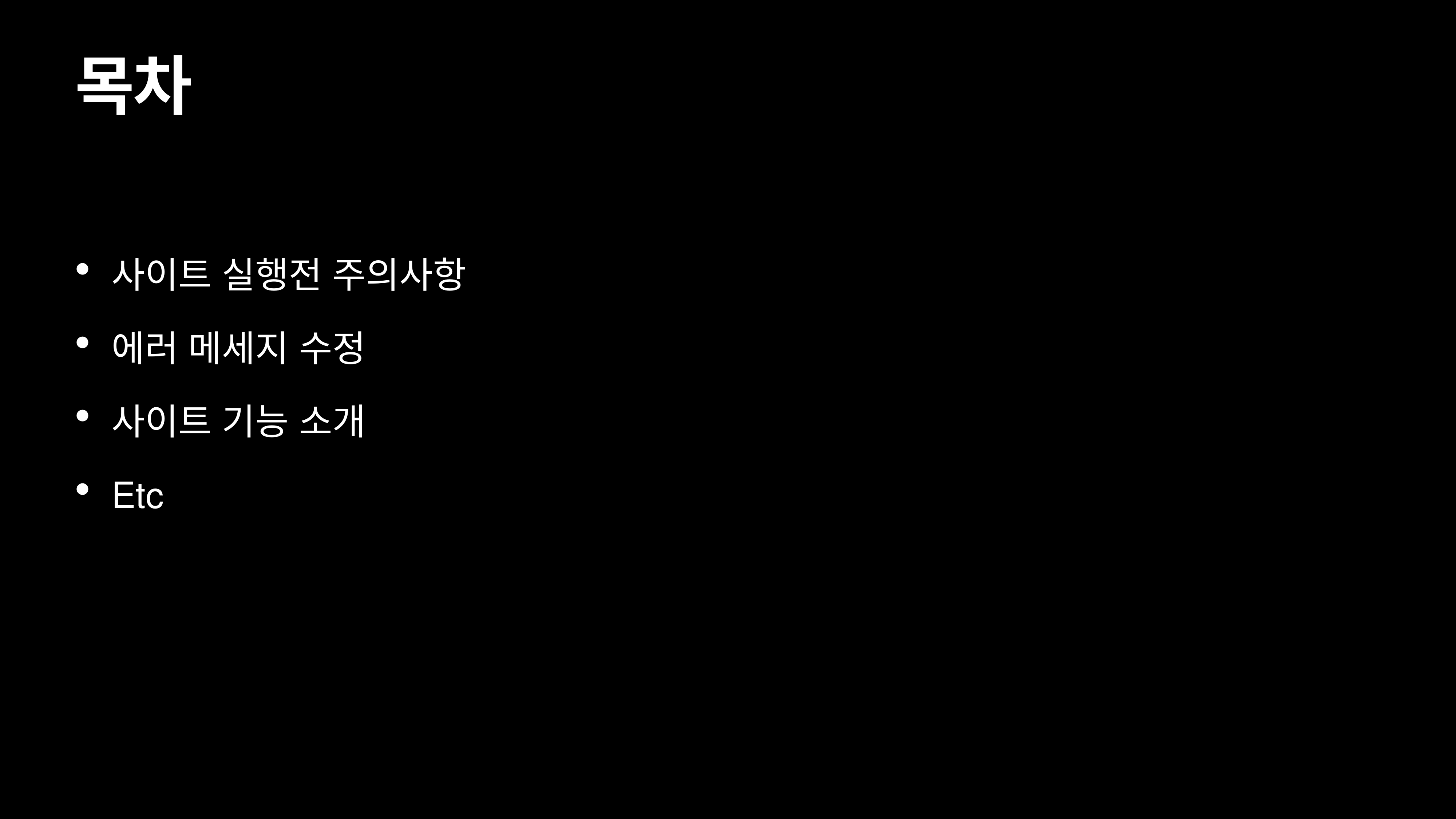

# 목차

사이트 실행전 주의사항
에러 메세지 수정
사이트 기능 소개
Etc